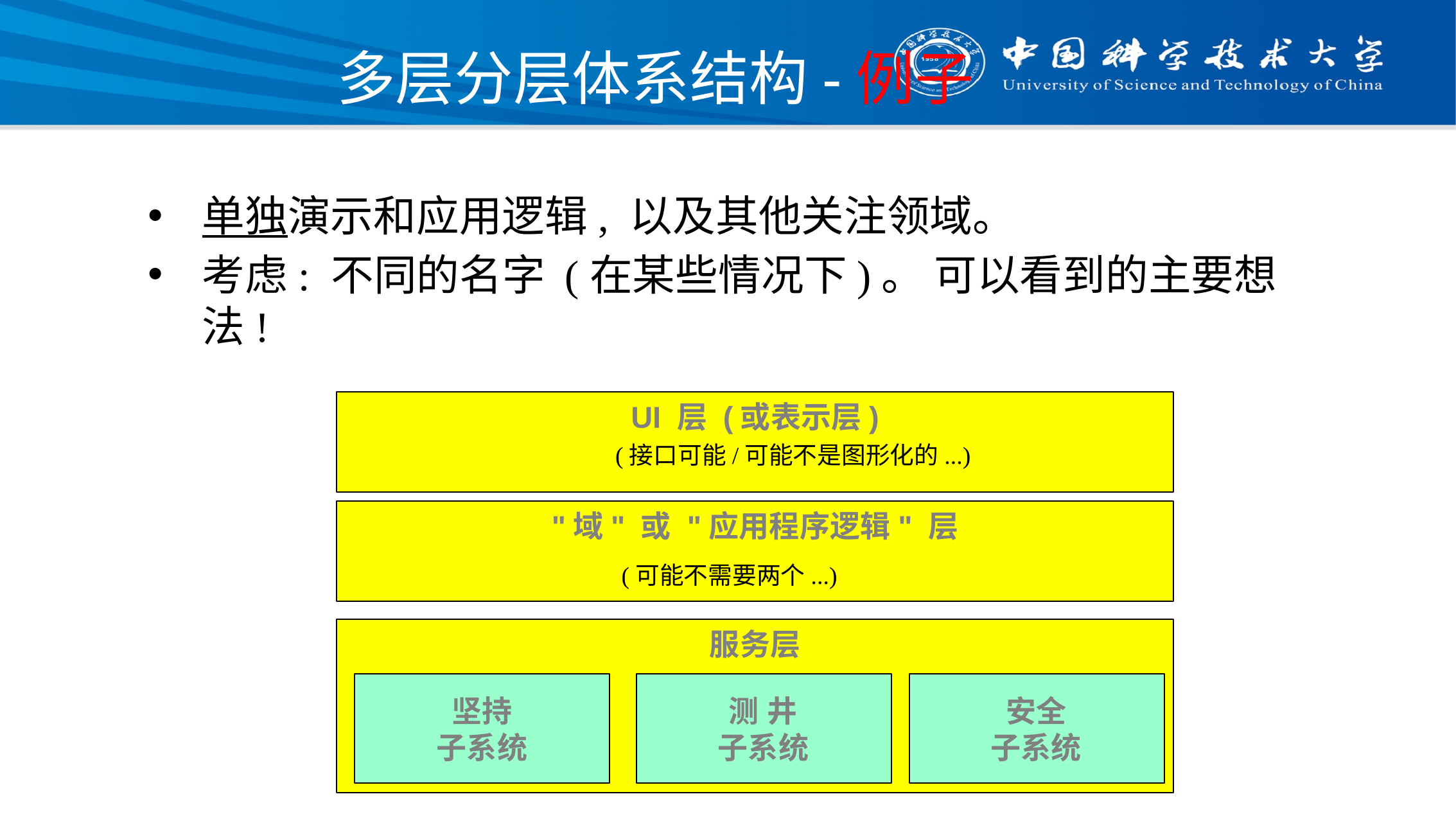

# 多层分层体系结构-例子
单独演示和应用逻辑, 以及其他关注领域。
考虑: 不同的名字 (在某些情况下)。 可以看到的主要想法!

UI 层 (或表示层)
(接口可能/可能不是图形化的...)

"域" 或 "应用程序逻辑" 层
(可能不需要两个...)

服务层

坚持
子系统

测 井
子系统

安全
子系统